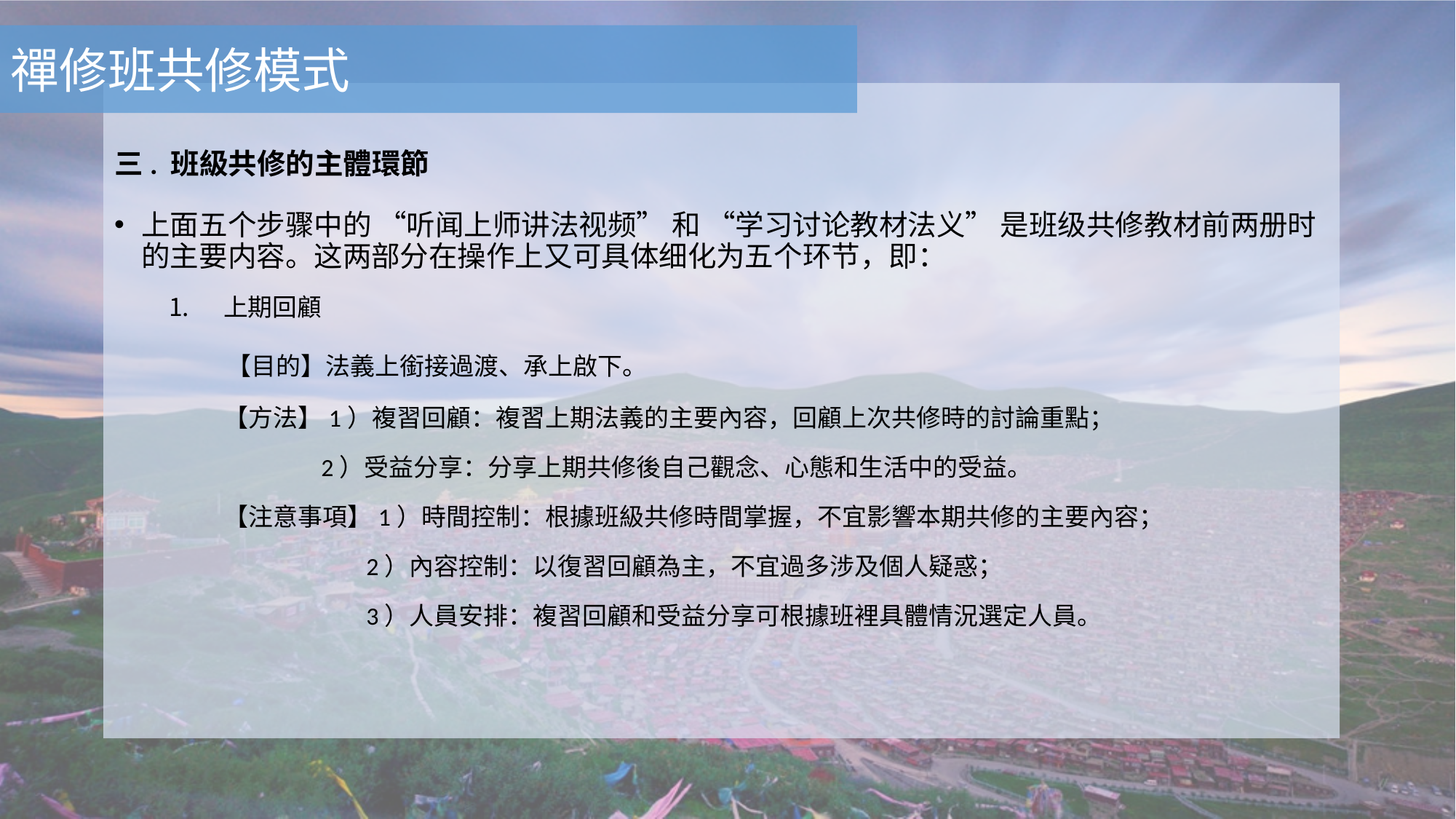

禪修班共修模式

三. 班級共修的主體環節
上面五个步骤中的 “听闻上师讲法视频” 和 “学习讨论教材法义” 是班级共修教材前两册时的主要内容。这两部分在操作上又可具体细化为五个环节，即：
上期回顧
       【目的】法義上銜接過渡、承上啟下。
         【方法】1）複習回顧：複習上期法義的主要內容，回顧上次共修時的討論重點；
                           2）受益分享：分享上期共修後自己觀念、心態和生活中的受益。
         【注意事項】1）時間控制：根據班級共修時間掌握，不宜影響本期共修的主要內容；
                                   2）內容控制：以復習回顧為主，不宜過多涉及個人疑惑；
                                   3）人員安排：複習回顧和受益分享可根據班裡具體情況選定人員。